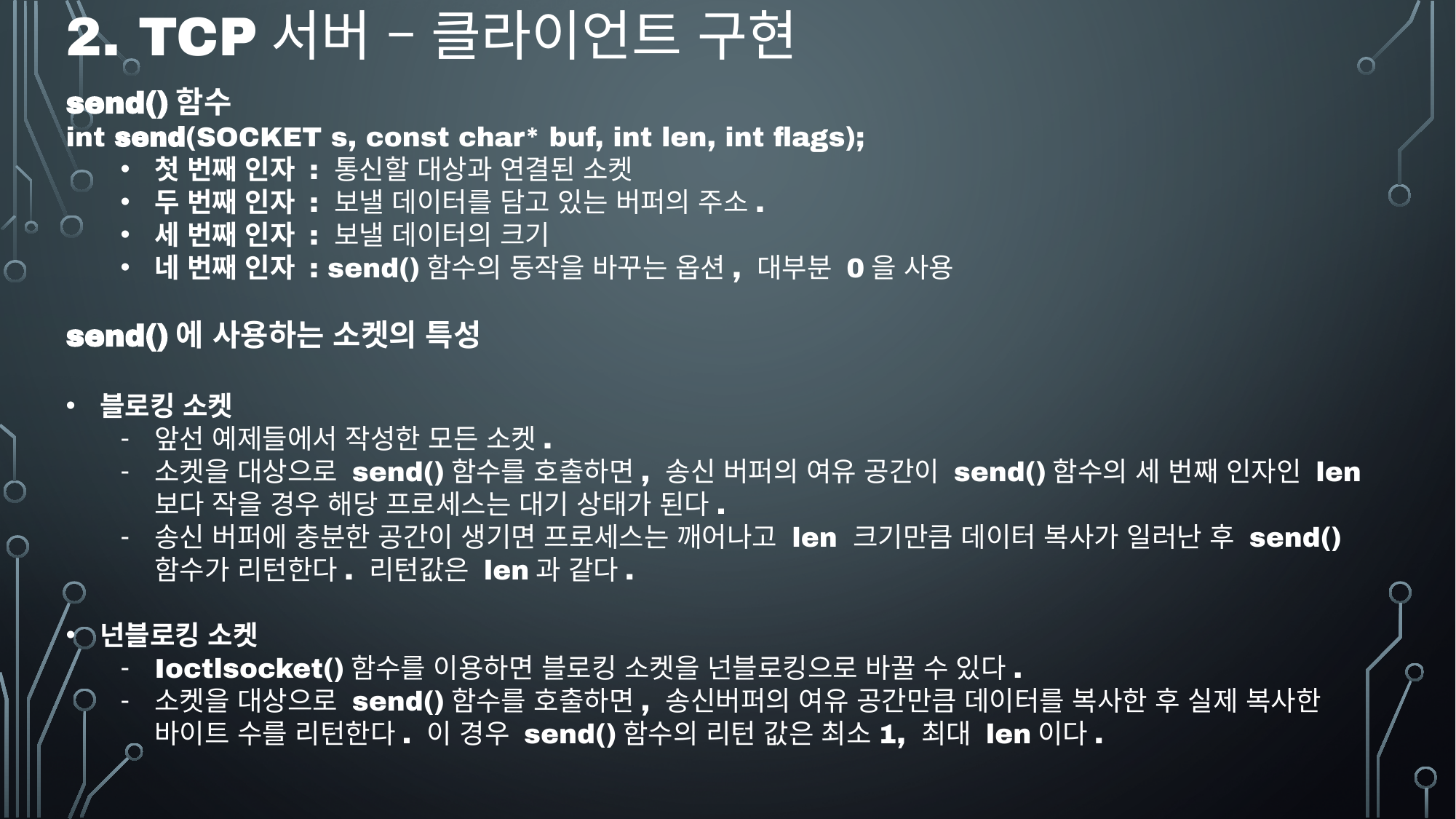

# 2. TCP서버 – 클라이언트 구현
send()함수
int send(SOCKET s, const char* buf, int len, int flags);
첫 번째 인자 : 통신할 대상과 연결된 소켓
두 번째 인자 : 보낼 데이터를 담고 있는 버퍼의 주소.
세 번째 인자 : 보낼 데이터의 크기
네 번째 인자 : send()함수의 동작을 바꾸는 옵션, 대부분 0을 사용

send()에 사용하는 소켓의 특성

블로킹 소켓
앞선 예제들에서 작성한 모든 소켓.
소켓을 대상으로 send()함수를 호출하면, 송신 버퍼의 여유 공간이 send()함수의 세 번째 인자인 len보다 작을 경우 해당 프로세스는 대기 상태가 된다.
송신 버퍼에 충분한 공간이 생기면 프로세스는 깨어나고 len 크기만큼 데이터 복사가 일러난 후 send()함수가 리턴한다. 리턴값은 len과 같다.

넌블로킹 소켓
Ioctlsocket()함수를 이용하면 블로킹 소켓을 넌블로킹으로 바꿀 수 있다.
소켓을 대상으로 send()함수를 호출하면, 송신버퍼의 여유 공간만큼 데이터를 복사한 후 실제 복사한 바이트 수를 리턴한다. 이 경우 send()함수의 리턴 값은 최소1, 최대 len이다.